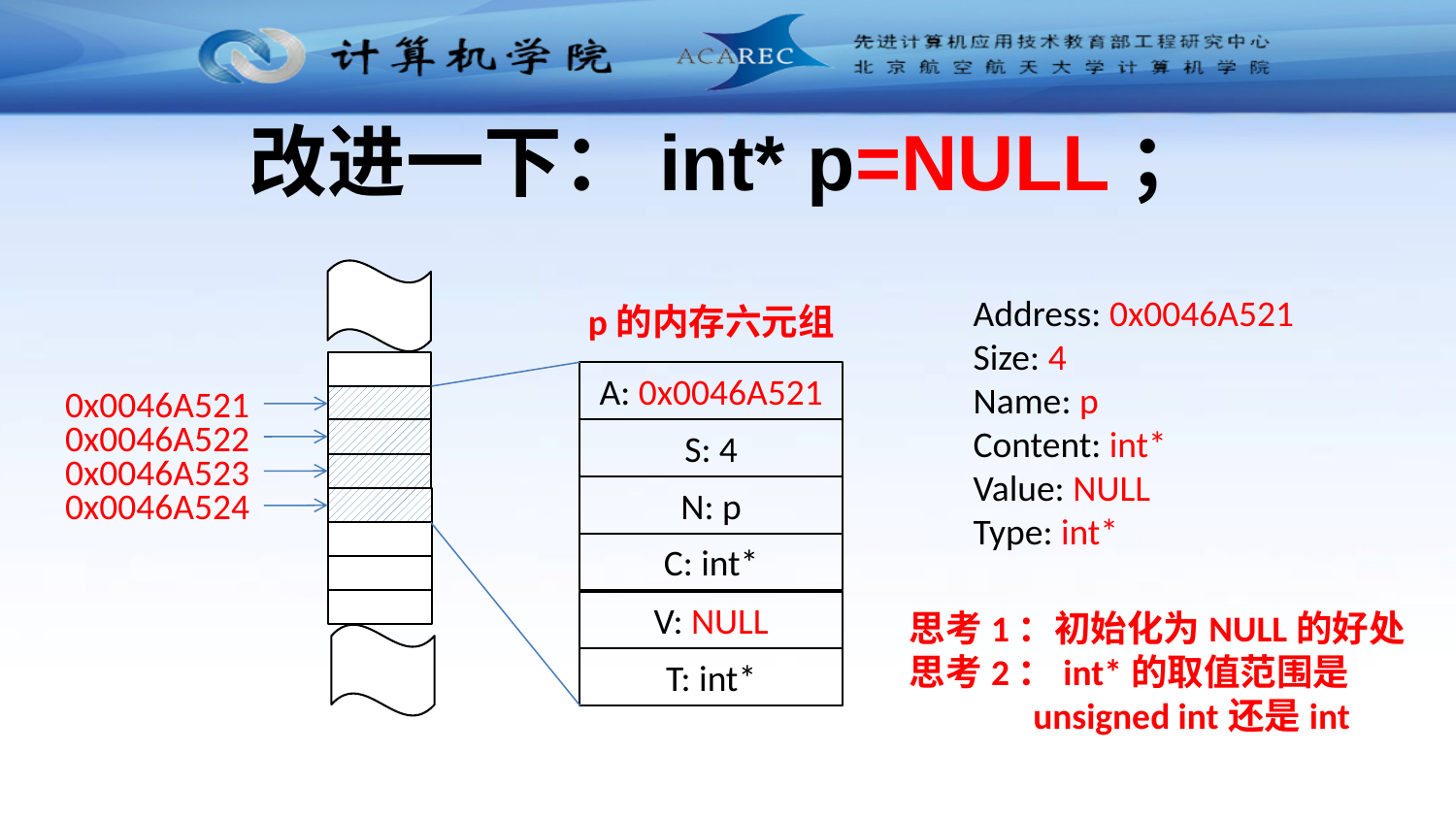

# 改进一下：int* p=NULL；

Address: 0x0046A521
Size: 4
Name: p
Content: int*
Value: NULL
Type: int*
p的内存六元组

A: 0x0046A521
0x0046A521

0x0046A522
S: 4

0x0046A523

N: p
0x0046A524

C: int*

V: NULL
思考1：初始化为NULL的好处
思考2：int*的取值范围是
               unsigned int还是int

T: int*